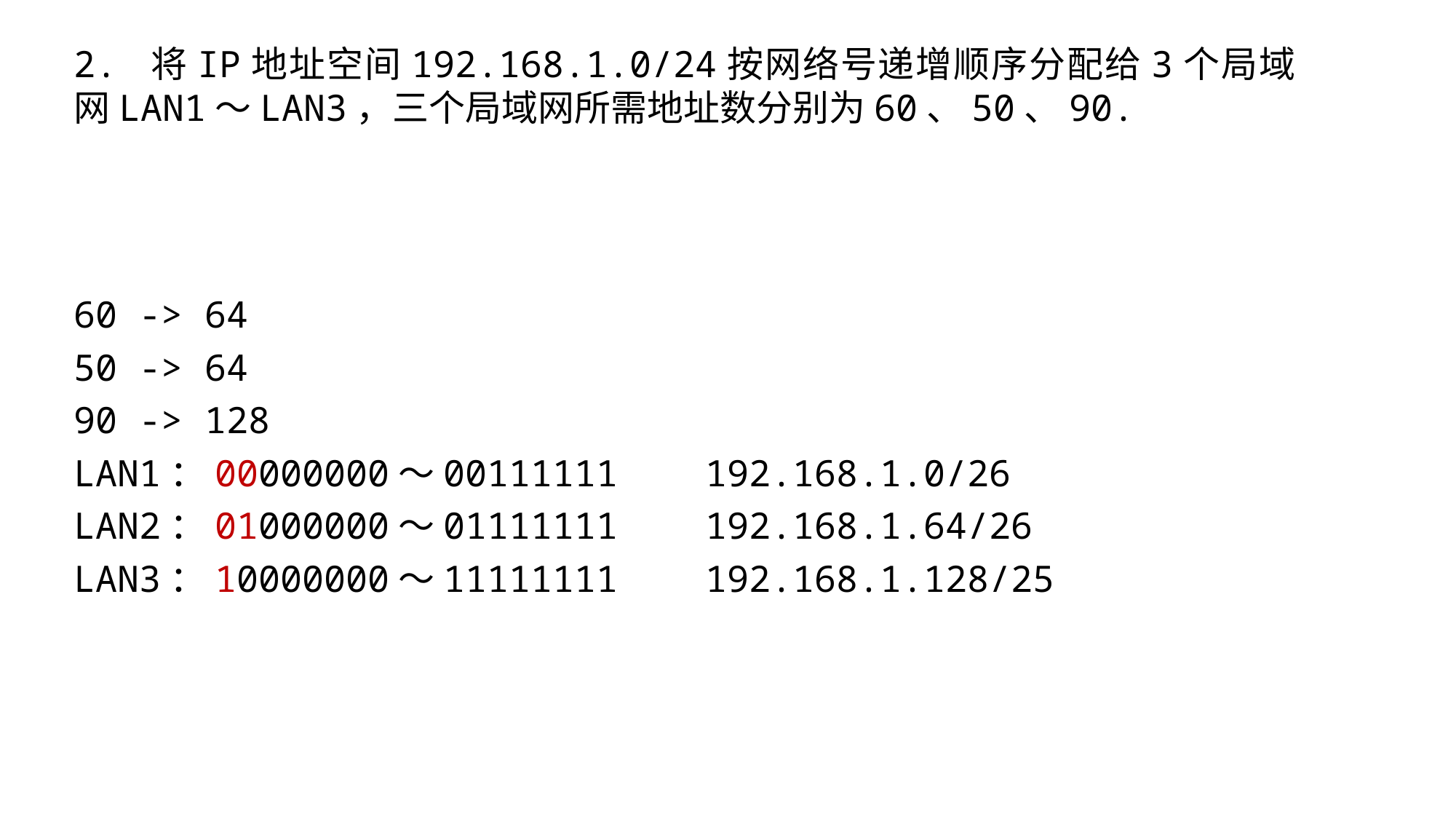

2. 将IP地址空间192.168.1.0/24按网络号递增顺序分配给3个局域网LAN1～LAN3，三个局域网所需地址数分别为60、50、90.
60 -> 64
50 -> 64
90 -> 128
LAN1：00000000～00111111    192.168.1.0/26
LAN2：01000000～01111111    192.168.1.64/26
LAN3：10000000～11111111    192.168.1.128/25